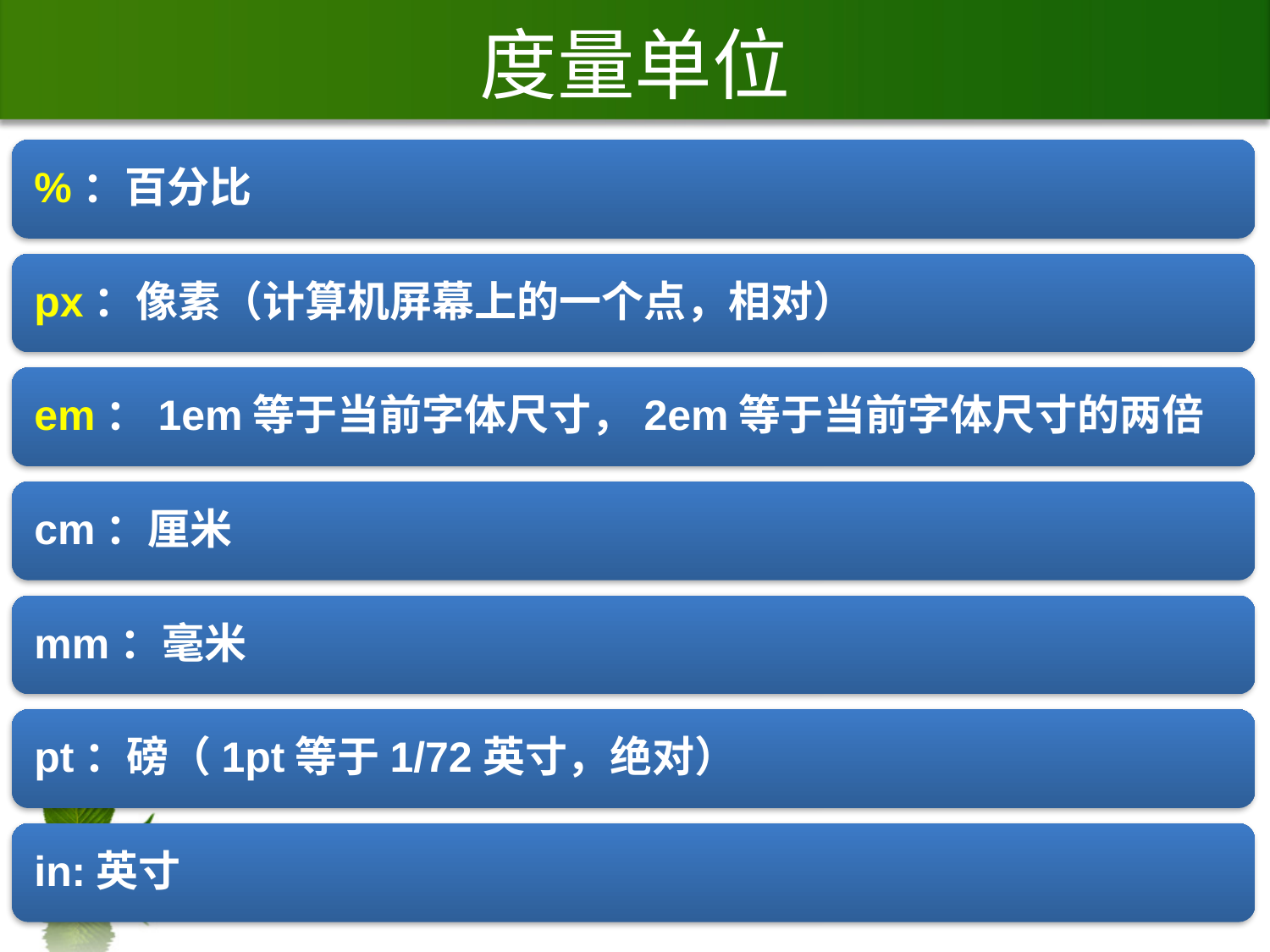

# 度量单位
%：百分比
px：像素（计算机屏幕上的一个点，相对）
em：1em等于当前字体尺寸，2em等于当前字体尺寸的两倍
cm：厘米
mm：毫米
pt：磅（1pt等于1/72英寸，绝对）
in:英寸